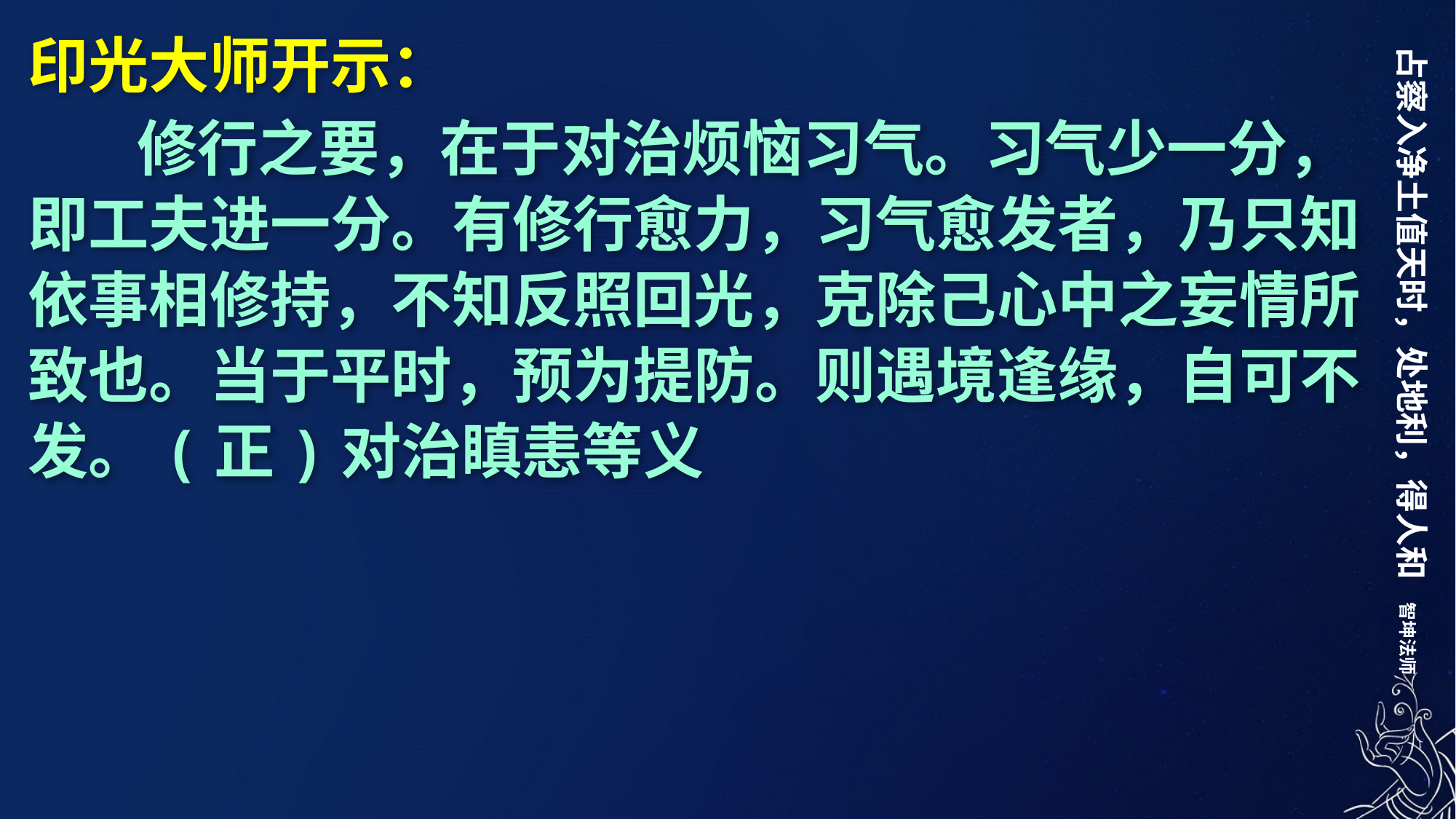

印光大师开示：
	修行之要，在于对治烦恼习气。习气少一分，即工夫进一分。有修行愈力，习气愈发者，乃只知依事相修持，不知反照回光，克除己心中之妄情所致也。当于平时，预为提防。则遇境逢缘，自可不发。(正)对治瞋恚等义